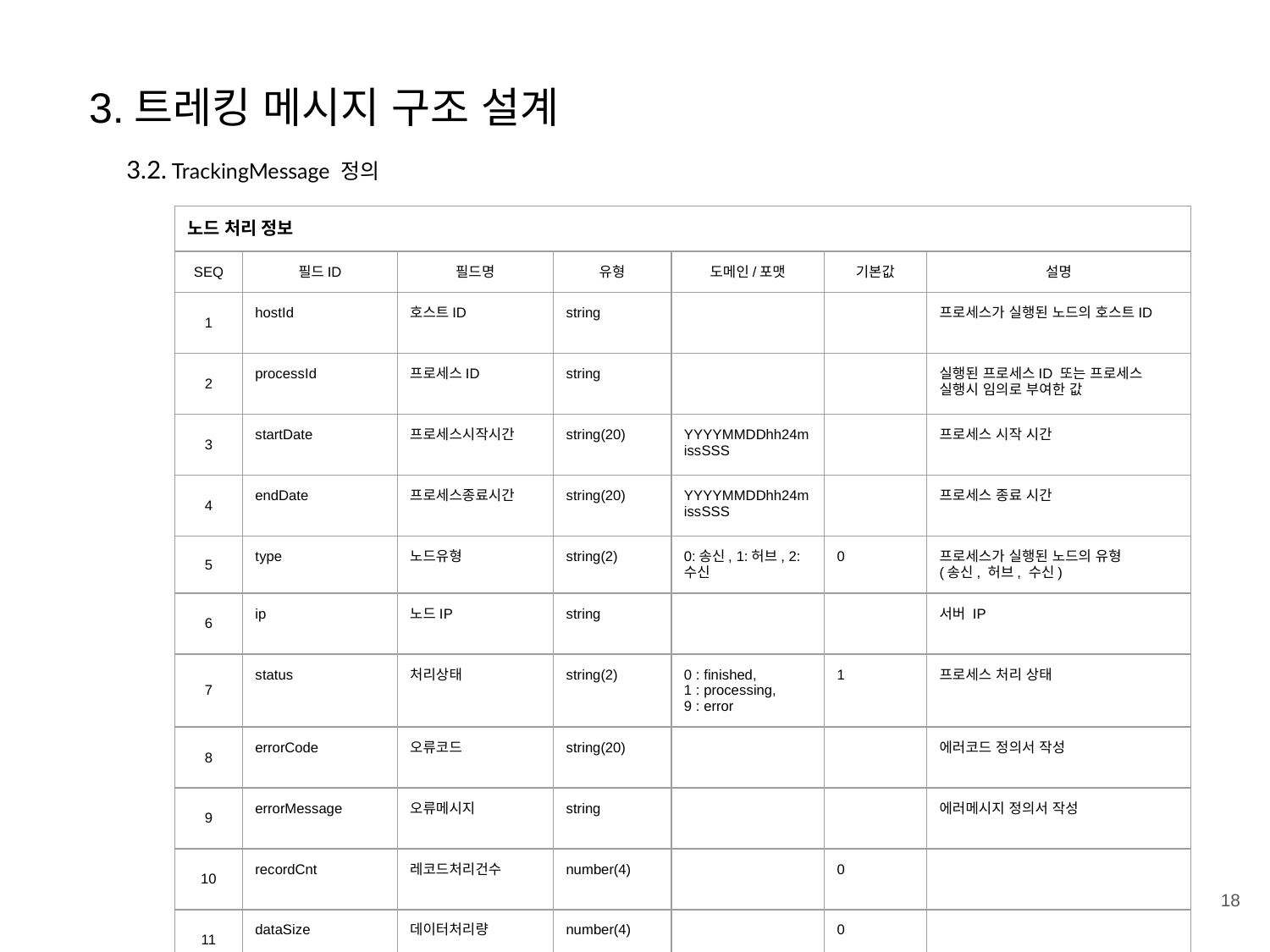

3.트레킹 메시지 구조 설계
3.2. TrackingMessage 정의

| 노드 처리 정보 |  |  |  |  |  |  |
| --- | --- | --- | --- | --- | --- | --- |
| SEQ | 필드ID | 필드명 | 유형 | 도메인/포맷 | 기본값 | 설명 |
| 1 | hostId | 호스트ID | string |  |  | 프로세스가 실행된 노드의 호스트ID |
| 2 | processId | 프로세스ID | string |  |  | 실행된 프로세스ID 또는 프로세스 실행시 임의로 부여한 값 |
| 3 | startDate | 프로세스시작시간 | string(20) | YYYYMMDDhh24missSSS |  | 프로세스 시작 시간 |
| 4 | endDate | 프로세스종료시간 | string(20) | YYYYMMDDhh24missSSS |  | 프로세스 종료 시간 |
| 5 | type | 노드유형 | string(2) | 0:송신, 1:허브, 2:수신 | 0 | 프로세스가 실행된 노드의 유형 (송신, 허브, 수신) |
| 6 | ip | 노드IP | string |  |  | 서버 IP |
| 7 | status | 처리상태 | string(2) | 0 : finished, 1 : processing, 9 : error | 1 | 프로세스 처리 상태 |
| 8 | errorCode | 오류코드 | string(20) |  |  | 에러코드 정의서 작성 |
| 9 | errorMessage | 오류메시지 | string |  |  | 에러메시지 정의서 작성 |
| 10 | recordCnt | 레코드처리건수 | number(4) |  | 0 |  |
| 11 | dataSize | 데이터처리량 | number(4) |  | 0 |  |
| 12 | compress | 데이터압축구분 | string(1) | 0 : 비압축, 1 : 압축 | 0 |  |
18